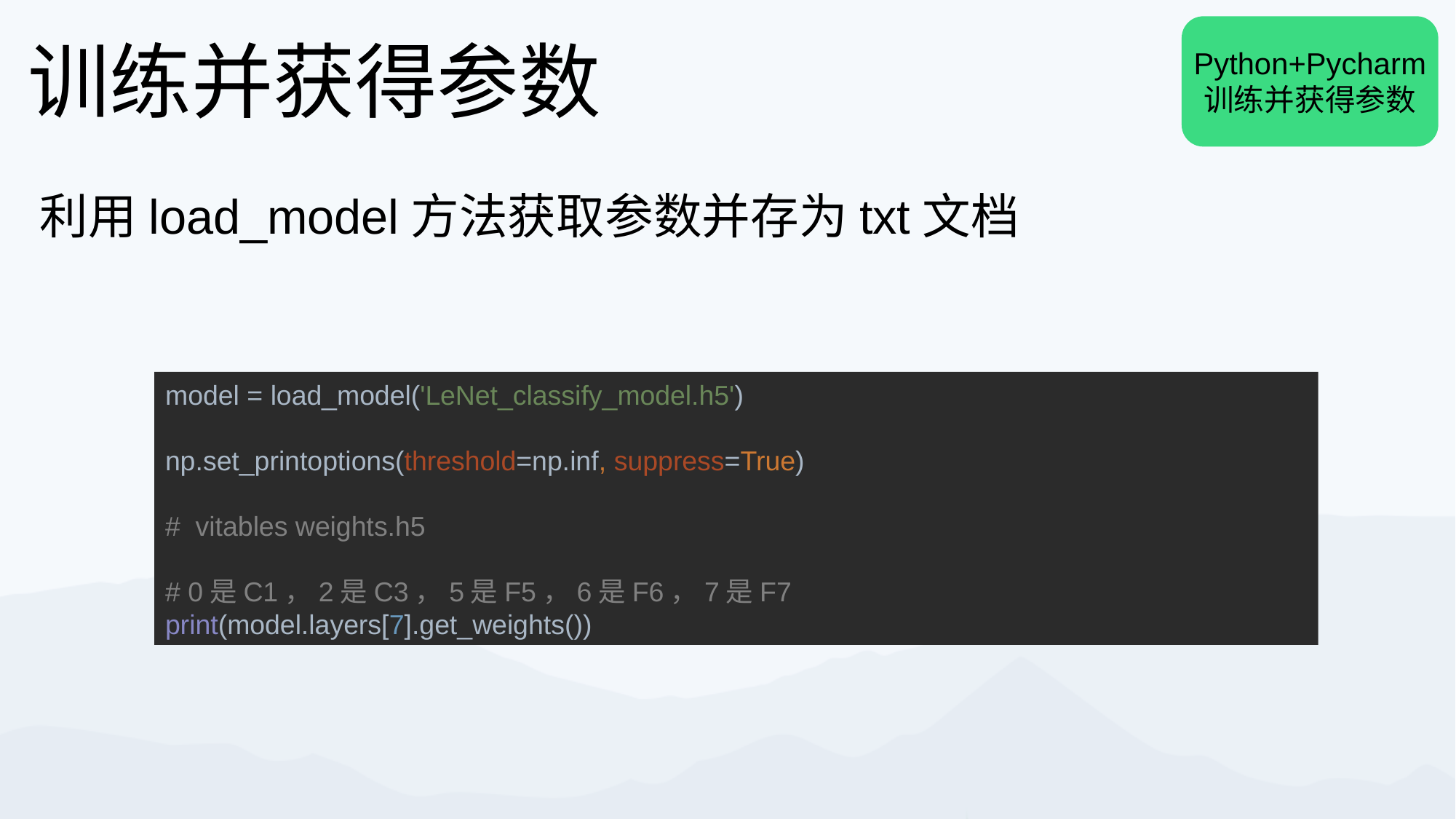

训练并获得参数
Python+Pycharm
训练并获得参数
利用load_model方法获取参数并存为txt文档
model = load_model('LeNet_classify_model.h5')
np.set_printoptions(threshold=np.inf, suppress=True)
#  vitables weights.h5
# 0是C1，2是C3，5是F5，6是F6，7是F7
print(model.layers[7].get_weights())